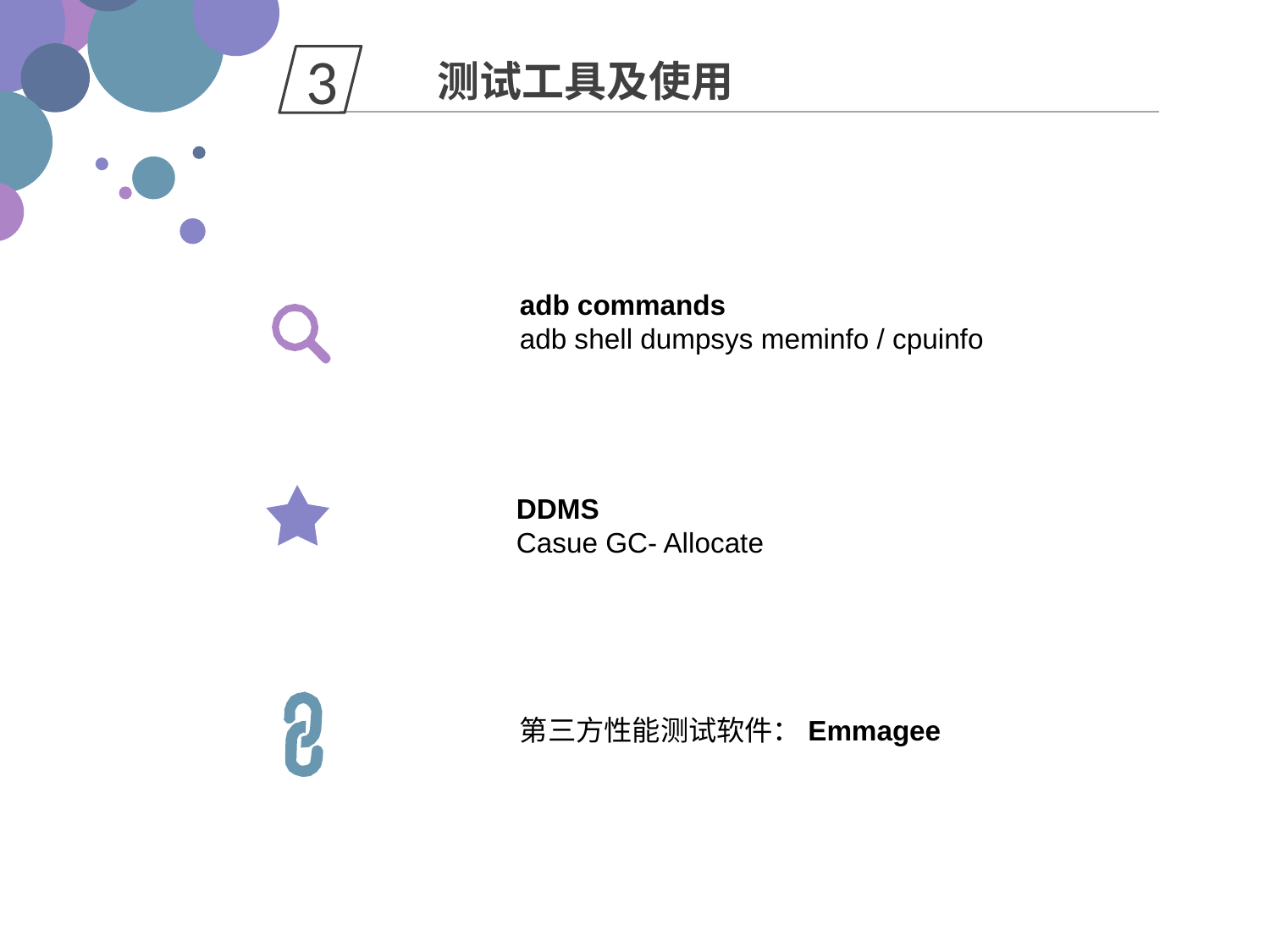

3
测试工具及使用
adb commands
adb shell dumpsys meminfo / cpuinfo

DDMS
Casue GC- Allocate

第三方性能测试软件：Emmagee